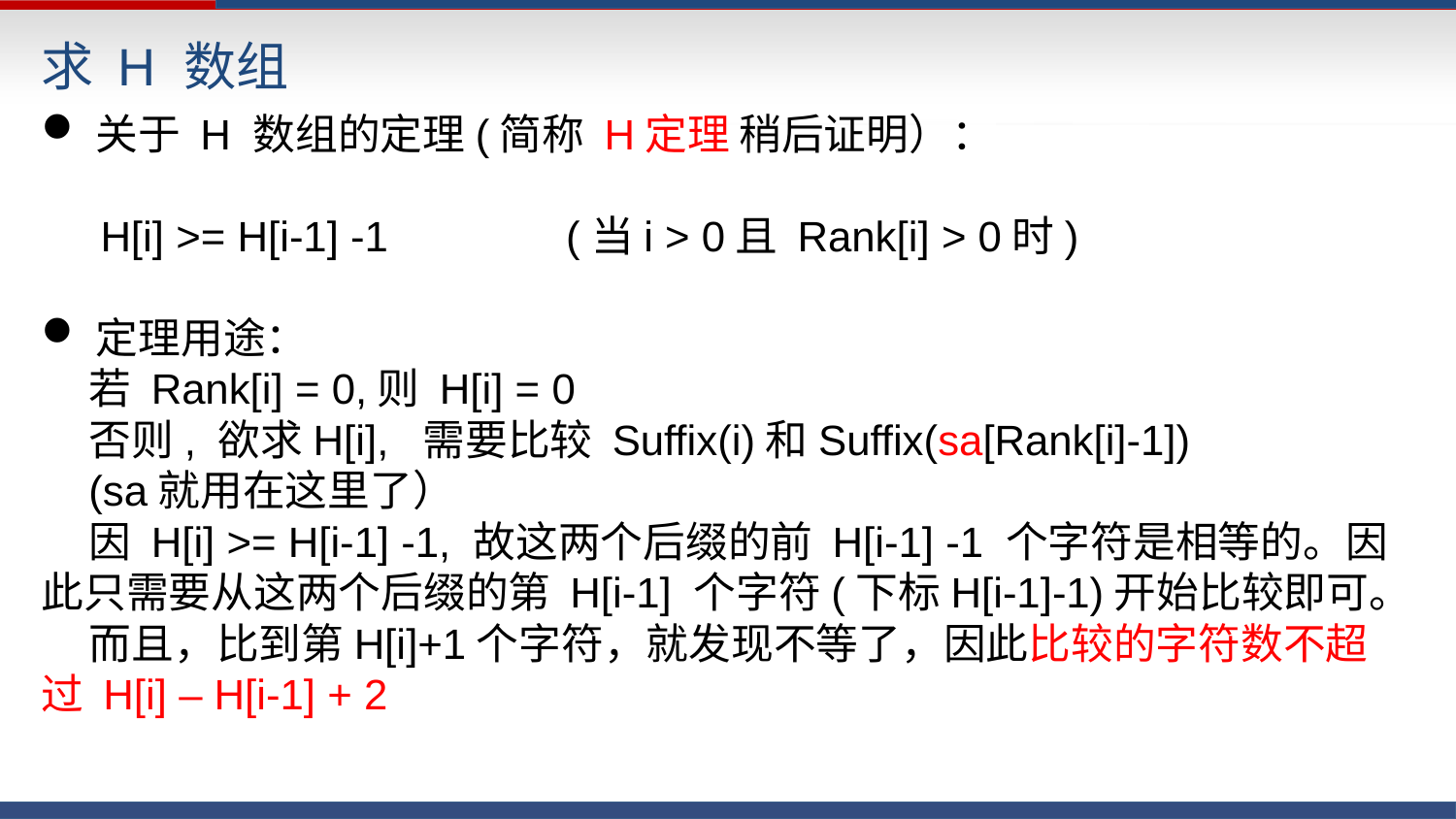

求 H 数组
关于 H 数组的定理(简称 H定理 稍后证明）：

     H[i] >= H[i-1] -1               (当i > 0且 Rank[i] > 0时)

定理用途：
    若 Rank[i] = 0,则 H[i] = 0
    否则, 欲求H[i],  需要比较 Suffix(i)和Suffix(sa[Rank[i]-1])
    (sa就用在这里了）
    因 H[i] >= H[i-1] -1, 故这两个后缀的前 H[i-1] -1 个字符是相等的。因此只需要从这两个后缀的第 H[i-1] 个字符(下标H[i-1]-1)开始比较即可。
    而且，比到第H[i]+1个字符，就发现不等了，因此比较的字符数不超过 H[i] – H[i-1] + 2